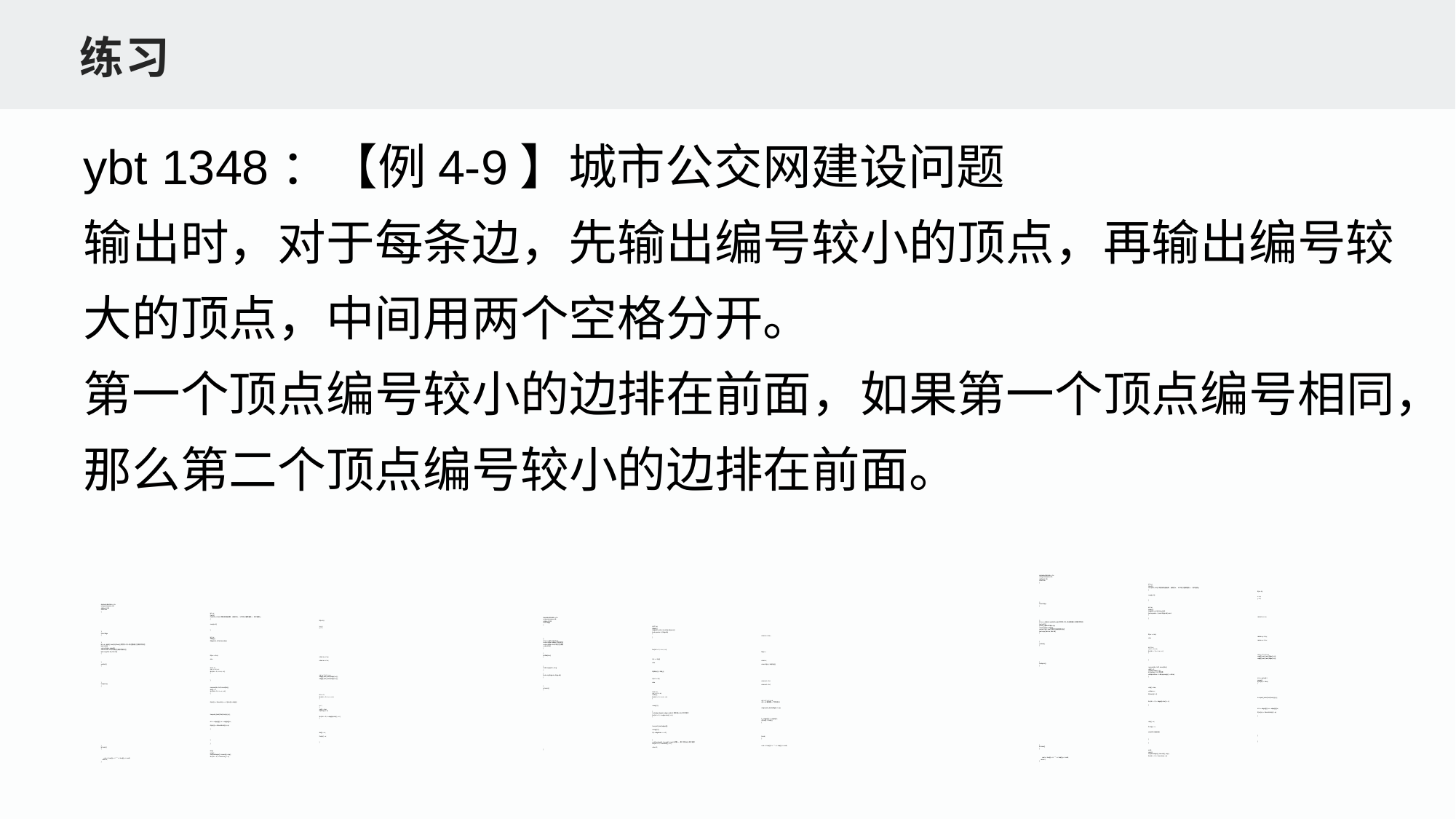

练习
ybt 1348：【例4-9】城市公交网建设问题
输出时，对于每条边，先输出编号较小的顶点，再输出编号较大的顶点，中间用两个空格分开。
第一个顶点编号较小的边排在前面，如果第一个顶点编号相同，那么第二个顶点编号较小的边排在前面。
#include<bits/stdc++.h>
using namespace std;
#define N 105
struct Pair
{
	int x, y;
	Pair(){}
	Pair(int a, int b)//调用该构造函数，自动使a，b中较小值赋值给x，较大值给y
	{
		if(a > b)
			swap(a, b);
		x = a;
		y = b;
	}
};
struct Edge
{
	int t, w;
	Edge(){}
	Edge(int a, int b):t(a),w(b){}
	bool operator < (const Edge &b) const
	{
		return b.w < w;
	}
};
int n, m, dis[N], from[N];//from[i]到顶点i的一条边是最小生成树中的边
bool vis[N];
priority_queue<Edge> pq;
vector<Edge> edge[N];
vector<Pair> tree;//保存生成树的所有边
bool cmp(Pair &a, Pair &b)
{
	if(a.x == b.x)
		return a.y < b.y;
	else
		return a.x < b.x;
}
void init()
{
	int f, t, w;
	cin >> n >> m;
	for(int i = 1; i <= m; ++i)
	{
		cin >> f >> t >> w;
		edge[f].push_back(Edge(t, w));
		edge[t].push_back(Edge(f, w));
	}
}
void prim()
{
	memset(dis, 0x3f, sizeof(dis));
	dis[1] = 0;
	pq.push(Edge(1, 0));
	int visNum = 0;//顶点数
	while(visNum < n && pq.empty() == false)
	{
		int u = pq.top().t;
		pq.pop();
		if(vis[u] == false)
		{
			vis[u] = true;
			visNum++;
			if(from[u] != 0)
				tree.push_back(Pair(from[u], u));
			for(int i = 0; i < edge[u].size(); ++i)
			{
				int v = edge[u][i].t, w = edge[u][i].w;
				if(vis[v] == false && dis[v] > w)
				{
					dis[v] = w;
					from[v] = u;
					pq.push(edge[u][i]);
				}
			}
		}
	}
}
int main()
{
	init();
	prim();
	sort(tree.begin(), tree.end(), cmp);
	for(int i = 0; i < tree.size(); ++i)
        cout << tree[i].x << "  " << tree[i].y << endl;
    return 0;
}
#include<bits/stdc++.h>
using namespace std;
#define N 105
struct Pair
{
	int x, y;
	Pair(){}
	Pair(int a, int b)//调用该构造函数，自动使a，b中较小值赋值给x，较大值给y
	{
		if(a > b)
			swap(a, b);
		x = a;
		y = b;
	}
};
struct Edge
{
	int t, w;
	Edge(){}
	Edge(int a, int b):t(a),w(b){}
};
int n, m, dis[N], from[N];//from[i]到顶点i的一条边是最小生成树中的边
bool vis[N];
vector<Edge> edge[N];
vector<Pair> tree;//保存生成树的所有边
bool cmp(Pair &a, Pair &b)
{
	if(a.x == b.x)
		return a.y < b.y;
	else
		return a.x < b.x;
}
void init()
{
	int f, t, w;
	cin >> n >> m;
	for(int i = 1; i <= m; ++i)
	{
		cin >> f >> t >> w;
		edge[f].push_back(Edge(t, w));
		edge[t].push_back(Edge(f, w));
	}
}
void prim()
{
	memset(dis, 0x3f, sizeof(dis));
	dis[1] = 0;
	for(int k = 1; k <= n; ++k)
	{
		int u = 0;
		for(int i = 1; i <= n; ++i)
		{
			if(vis[i] == false && (u == 0 || dis[i] < dis[u]))
				u = i;
		}
		vis[u] = true;
		if(from[u] != 0)
			tree.push_back(Pair(from[u], u));
		for(int i = 0; i < edge[u].size(); ++i)
		{
			int v = edge[u][i].t, w = edge[u][i].w;
			if(vis[v] == false && dis[v] > w)
			{
				dis[v] = w;
				from[v] = u;
			}
		}
	}
}
int main()
{
	init();
	prim();
	sort(tree.begin(), tree.end(), cmp);
	for(int i = 0; i < tree.size(); ++i)
        cout << tree[i].x << "  " << tree[i].y << endl;
    return 0;
}
#include<bits/stdc++.h>
using namespace std;
#define N 105
struct Edge
{
	int f, t, w;
	Edge(){}
	Edge(int a, int b, int c):f(a),t(b),w(c){}
	bool operator < (Edge &b)
	{
		return w < b.w;
	}
};
int n, m, fa[N], edgeNum;
vector<Edge> edges;//所有的边
vector<Edge> tree;//最小生成树
void initFa()
{
	for(int i = 1; i <= n; ++i)
		fa[i] = i;
}
int find(int x)
{
	if(x == fa[x])
		return x;
	else
		return fa[x] = find(fa[x]);
}
void merge(int x, int y)
{
	fa[find(x)] = find(y);
}
bool cmp(Edge &a, Edge &b)
{
	if(a.f == b.f)
		return a.t < b.t;
	else
		return a.f < b.f;
}
int main()
{
	int f, t, w;
	cin >> n >> m;
	initFa();
	for(int i = 1; i <= m; ++i)
	{
		cin >> f >> t >> w;
		if(f > t)//确保第一个顶点较小
			swap(f, t);
		edges.push_back(Edge(f, t, w));
	}
	sort(edges.begin(), edges.end());//依权值w从小到大排序
	for(int i = 0; i < edges.size(); ++i)
	{
		f = edges[i].f, t = edges[i].t;
		if(find(f) != find(t))
		{
			tree.push_back(edges[i]);
			merge(f, t);
			if(++edgeNum == n-1)
				break;
		}
	}
	sort(tree.begin(), tree.end(), cmp);//依第一、第二顶点从小到大排序
	for(int i = 0; i < tree.size(); ++i)
		cout << tree[i].f << "  " << tree[i].t << endl;
	return 0;
}
30